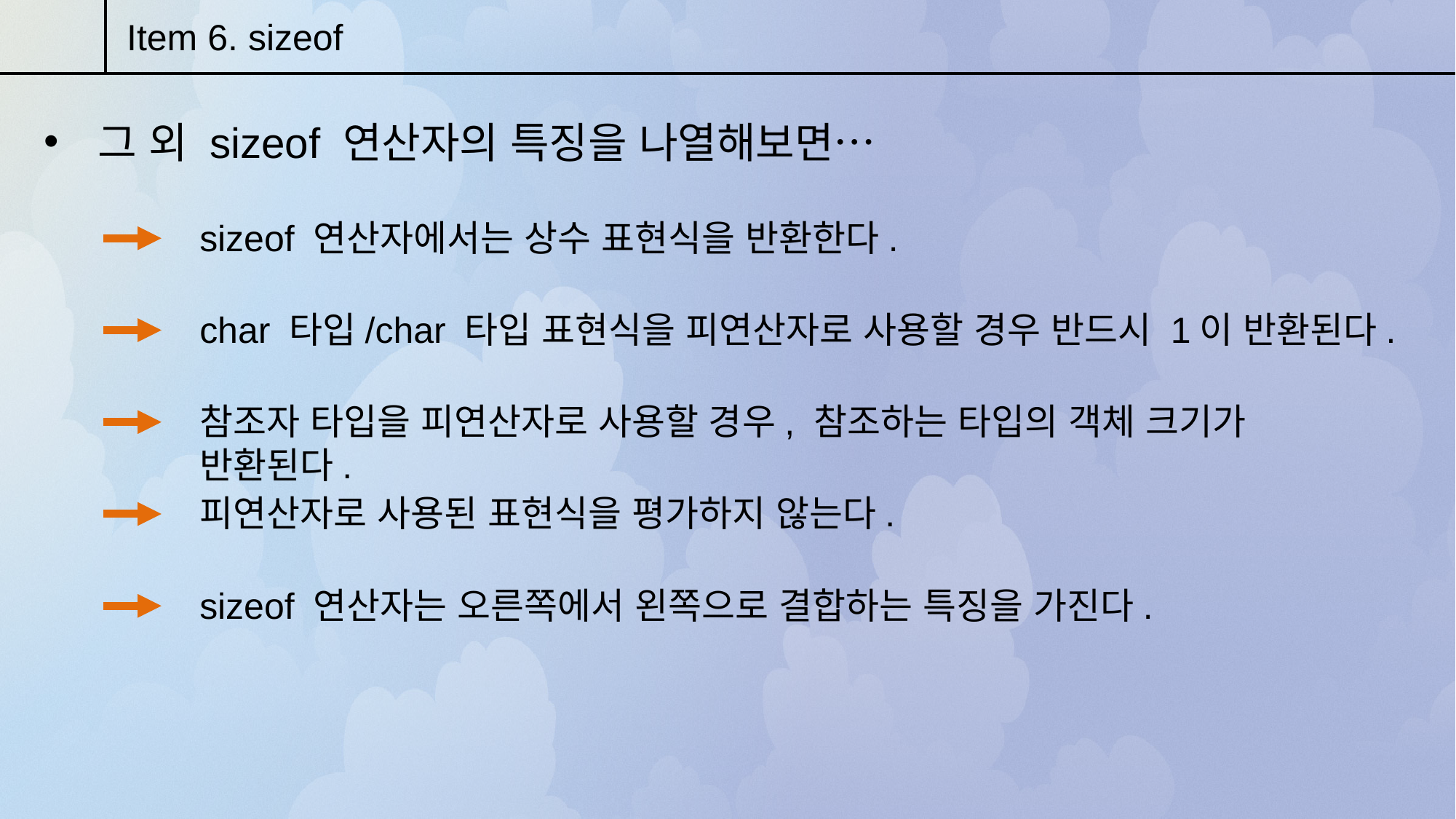

Item 6. sizeof
 그 외 sizeof 연산자의 특징을 나열해보면…
sizeof 연산자에서는 상수 표현식을 반환한다.
char 타입/char 타입 표현식을 피연산자로 사용할 경우 반드시 1이 반환된다.
참조자 타입을 피연산자로 사용할 경우, 참조하는 타입의 객체 크기가 반환된다.
피연산자로 사용된 표현식을 평가하지 않는다.
sizeof 연산자는 오른쪽에서 왼쪽으로 결합하는 특징을 가진다.